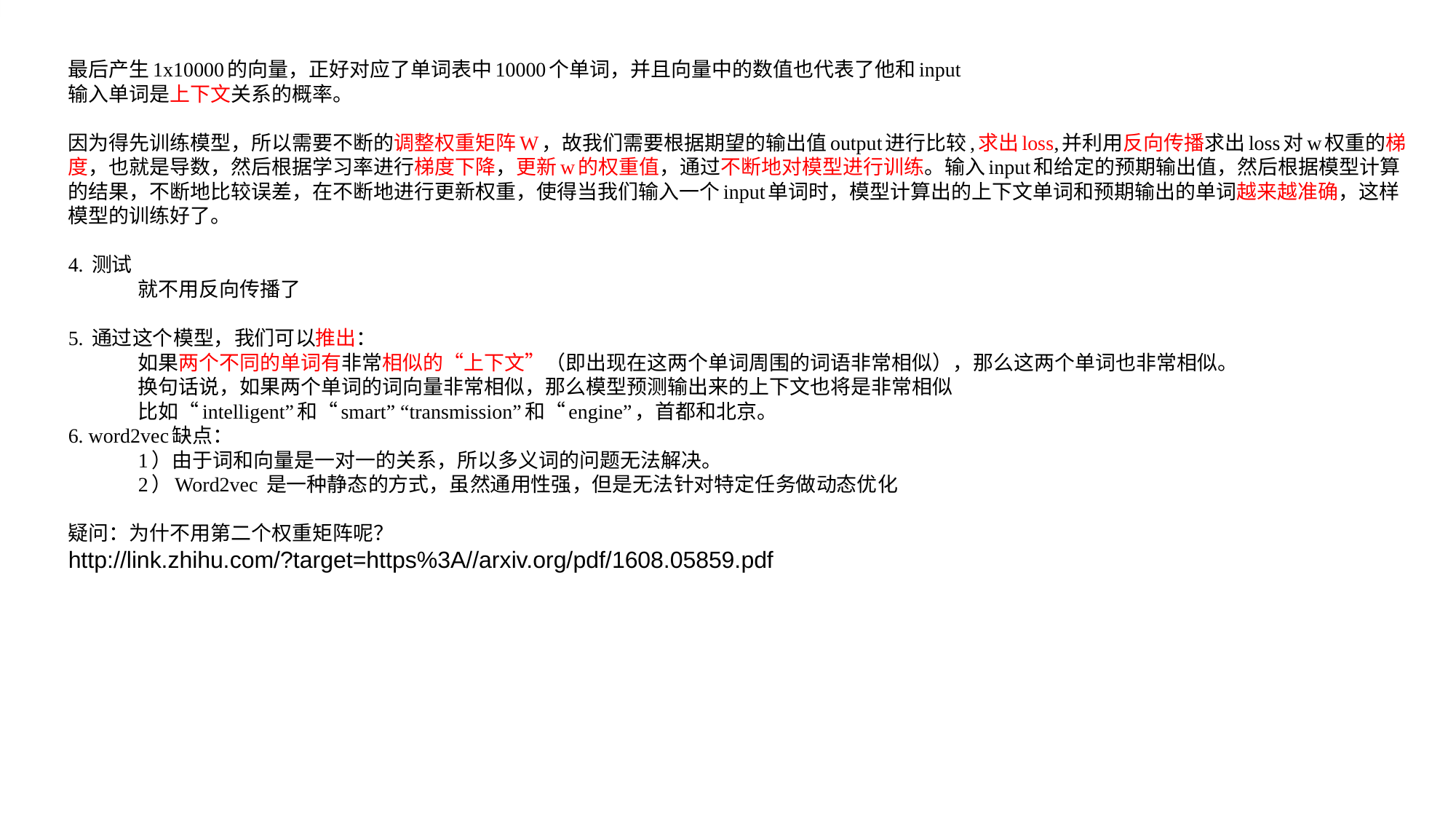

最后产生1x10000的向量，正好对应了单词表中10000个单词，并且向量中的数值也代表了他和input
输入单词是上下文关系的概率。

因为得先训练模型，所以需要不断的调整权重矩阵W，故我们需要根据期望的输出值output进行比较,求出loss,并利用反向传播求出loss对w权重的梯度，也就是导数，然后根据学习率进行梯度下降，更新w的权重值，通过不断地对模型进行训练。输入input和给定的预期输出值，然后根据模型计算的结果，不断地比较误差，在不断地进行更新权重，使得当我们输入一个input单词时，模型计算出的上下文单词和预期输出的单词越来越准确，这样模型的训练好了。

4. 测试
	就不用反向传播了

5. 通过这个模型，我们可以推出：
	如果两个不同的单词有非常相似的“上下文”（即出现在这两个单词周围的词语非常相似），那么这两个单词也非常相似。
	换句话说，如果两个单词的词向量非常相似，那么模型预测输出来的上下文也将是非常相似
	比如“intelligent”和“smart” “transmission”和“engine”，首都和北京。
6. word2vec缺点：
	1）由于词和向量是一对一的关系，所以多义词的问题无法解决。
	2）Word2vec 是一种静态的方式，虽然通用性强，但是无法针对特定任务做动态优化

疑问：为什不用第二个权重矩阵呢？
http://link.zhihu.com/?target=https%3A//arxiv.org/pdf/1608.05859.pdf